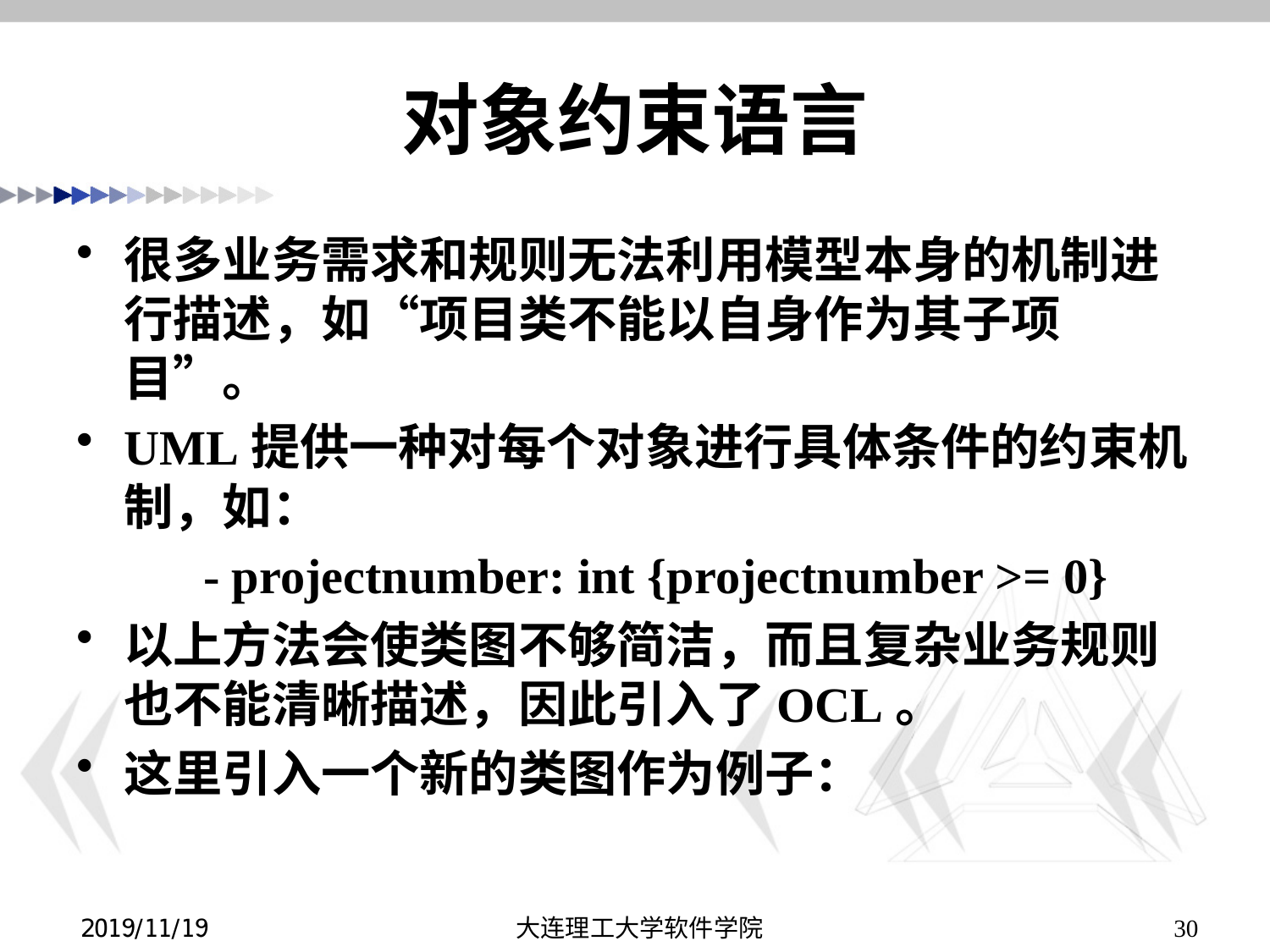

# 对象约束语言
很多业务需求和规则无法利用模型本身的机制进行描述，如“项目类不能以自身作为其子项目”。
UML提供一种对每个对象进行具体条件的约束机制，如：
	- projectnumber: int {projectnumber >= 0}
以上方法会使类图不够简洁，而且复杂业务规则也不能清晰描述，因此引入了OCL。
这里引入一个新的类图作为例子：
2019/11/19
大连理工大学软件学院
30